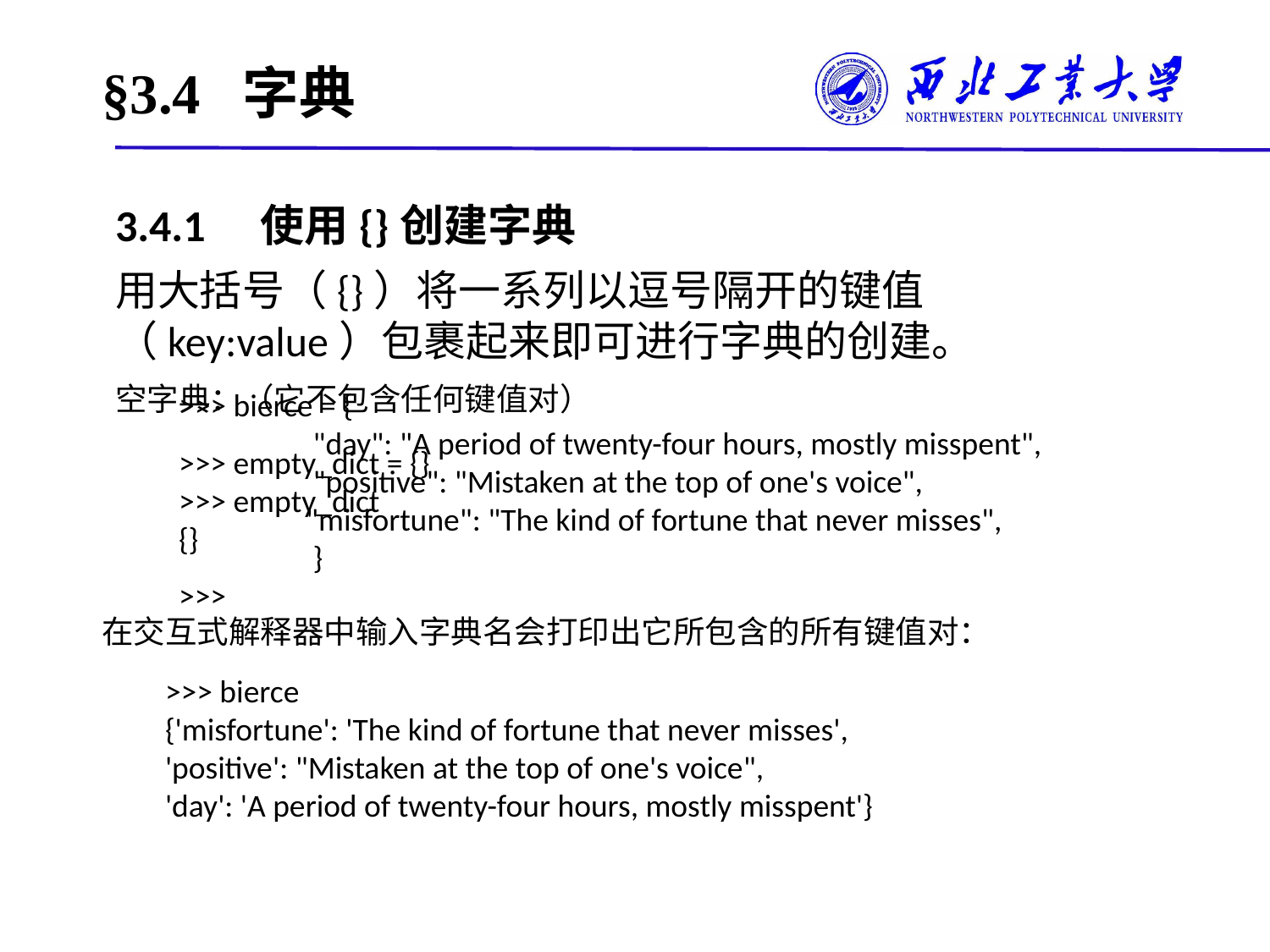

# §3.4  字典
3.4.1　使用{}创建字典

用大括号（{}）将一系列以逗号隔开的键值（key:value）包裹起来即可进行字典的创建。
空字典：（它不包含任何键值对）
>>> bierce = {
	 "day": "A period of twenty-four hours, mostly misspent",
	 "positive": "Mistaken at the top of one's voice",
	"misfortune": "The kind of fortune that never misses",
	 }
>>>
>>> empty_dict = {}
>>> empty_dict
{}
在交互式解释器中输入字典名会打印出它所包含的所有键值对：
>>> bierce
{'misfortune': 'The kind of fortune that never misses',
'positive': "Mistaken at the top of one's voice",
'day': 'A period of twenty-four hours, mostly misspent'}